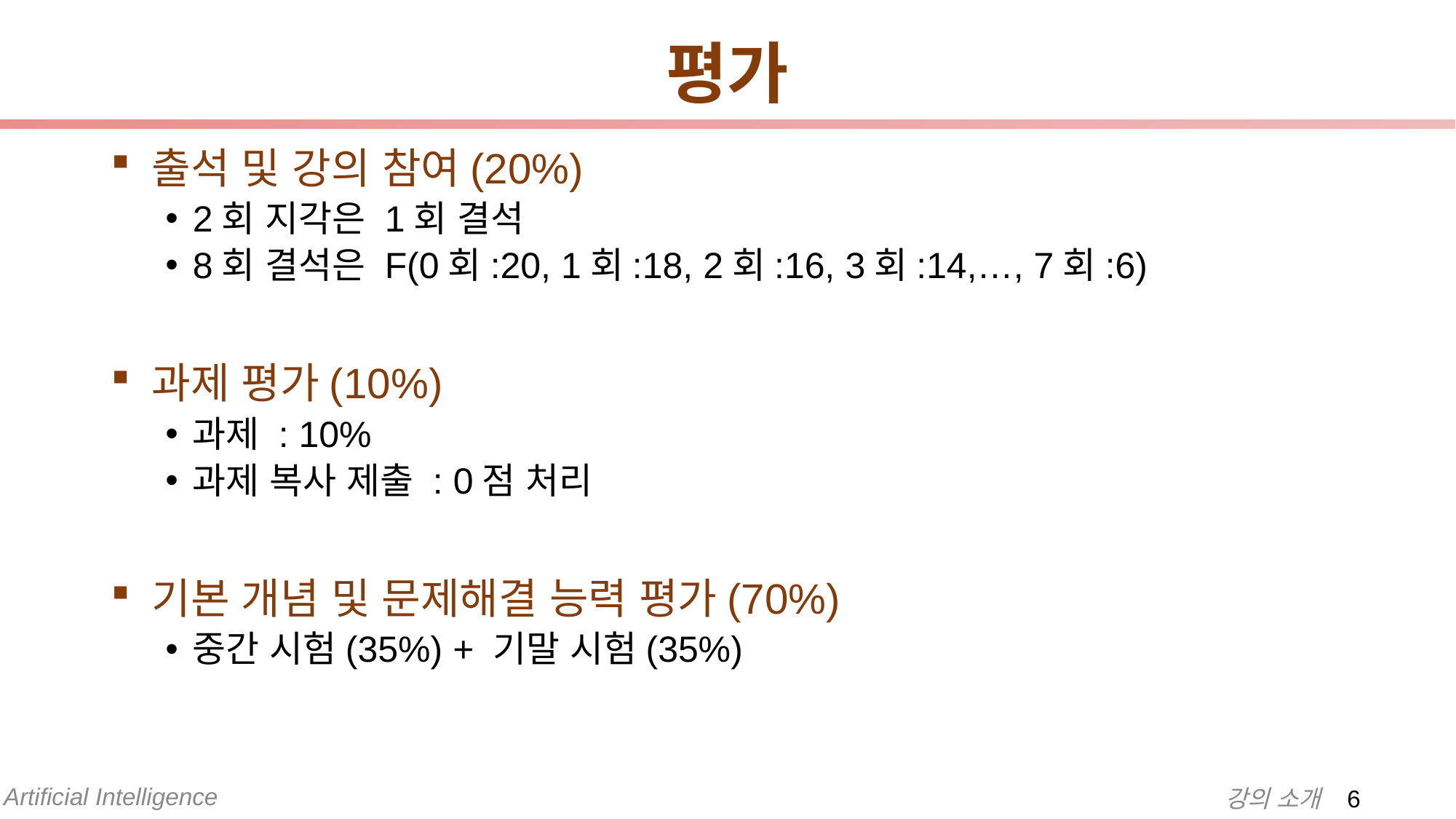

# 평가
출석 및 강의 참여(20%)
2회 지각은 1회 결석
8회 결석은 F(0회:20, 1회:18, 2회:16, 3회:14,…, 7회:6)

과제 평가(10%)
과제 : 10%
과제 복사 제출 : 0점 처리

기본 개념 및 문제해결 능력 평가(70%)
중간 시험(35%) + 기말 시험(35%)